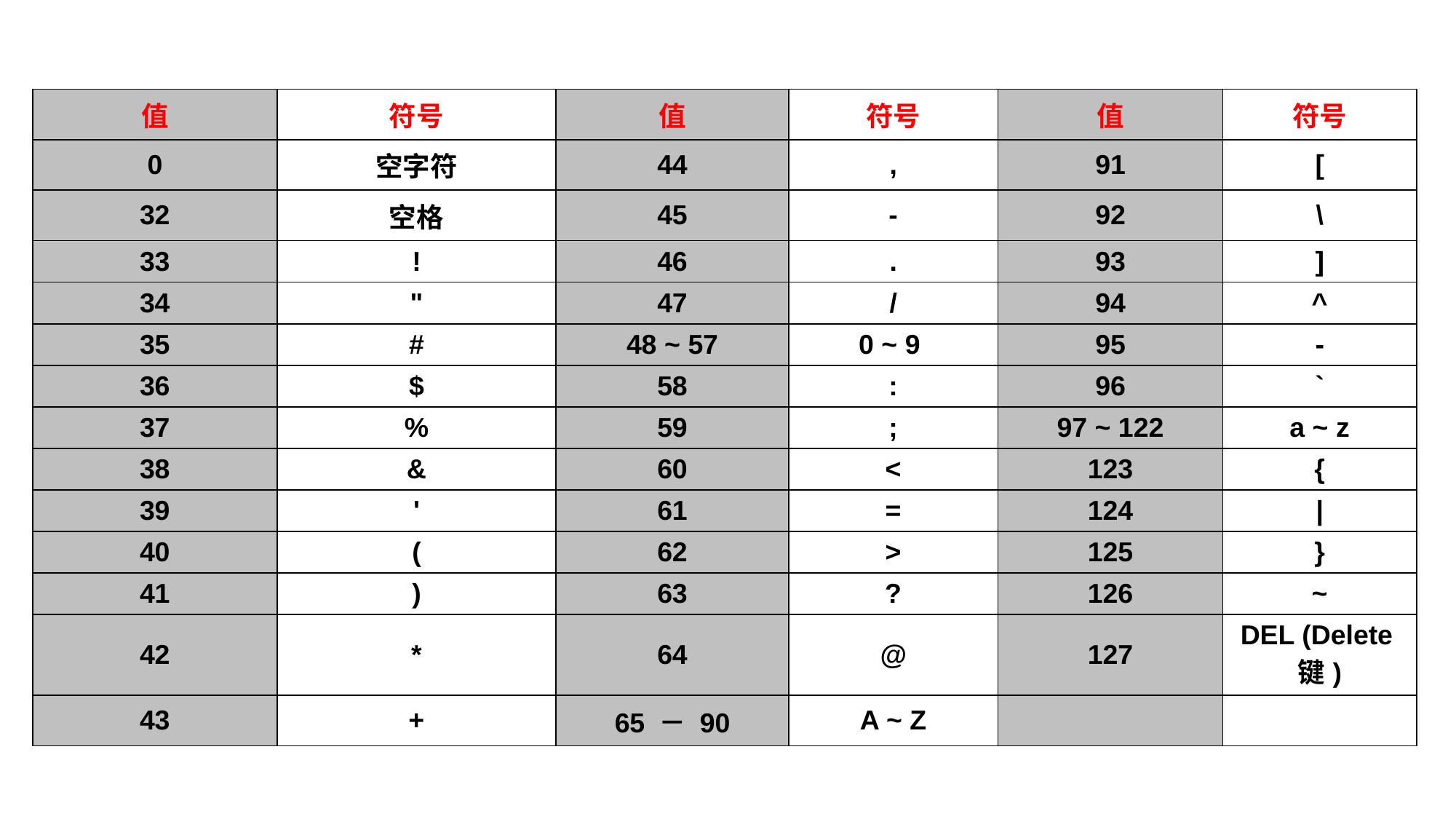

| 值 | 符号 | 值 | 符号 | 值 | 符号 |
| --- | --- | --- | --- | --- | --- |
| 0 | 空字符 | 44 | , | 91 | [ |
| 32 | 空格 | 45 | - | 92 | \ |
| 33 | ! | 46 | . | 93 | ] |
| 34 | " | 47 | / | 94 | ^ |
| 35 | # | 48 ~ 57 | 0 ~ 9 | 95 | - |
| 36 | $ | 58 | : | 96 | ` |
| 37 | % | 59 | ; | 97 ~ 122 | a ~ z |
| 38 | & | 60 | < | 123 | { |
| 39 | ' | 61 | = | 124 | | |
| 40 | ( | 62 | > | 125 | } |
| 41 | ) | 63 | ? | 126 | ~ |
| 42 | \* | 64 | @ | 127 | DEL (Delete键) |
| 43 | + | 65 － 90 | A ~ Z |  |  |